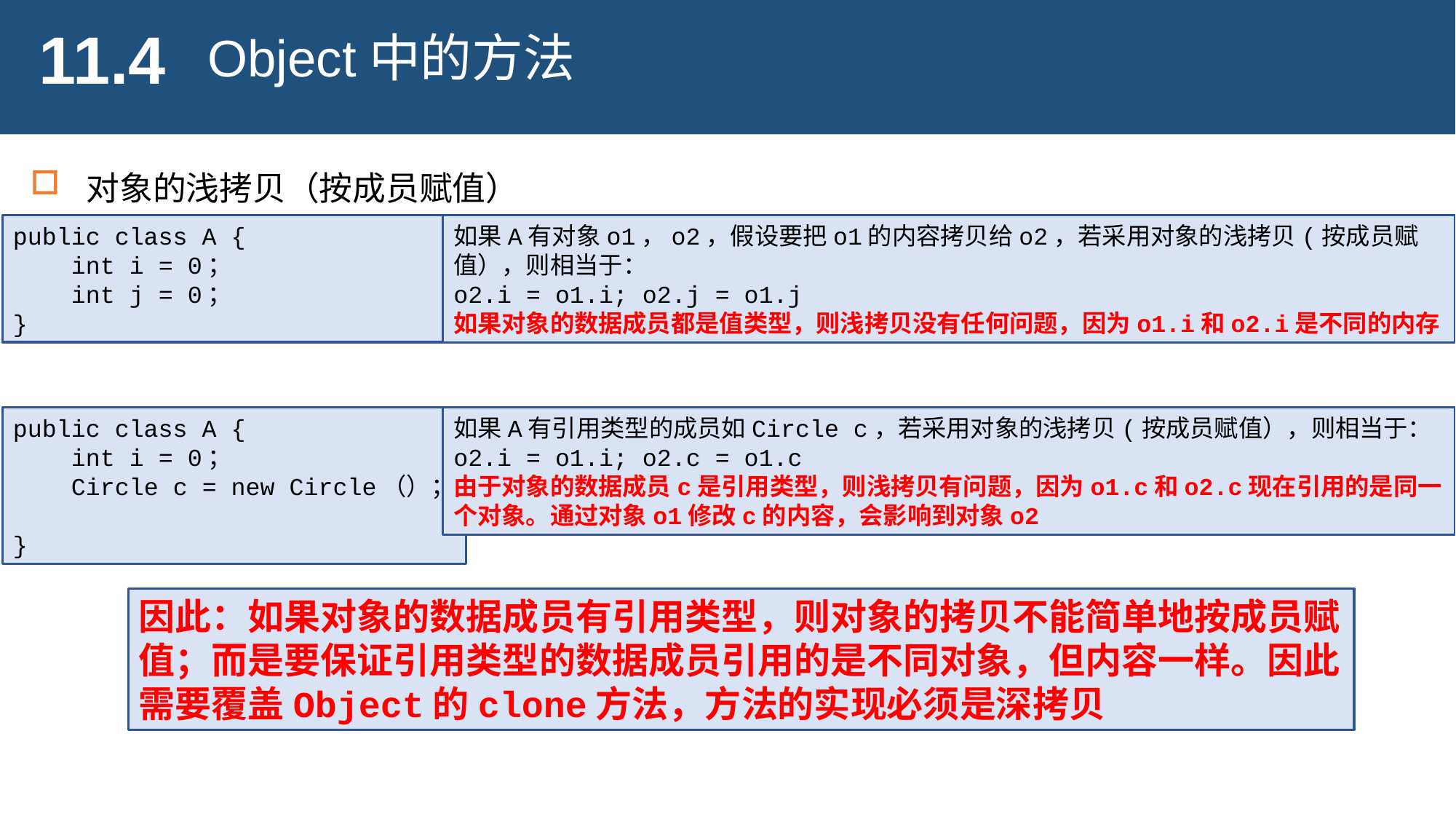

11.4
Object中的方法
对象的浅拷贝（按成员赋值）
public class A {
    int i = 0；
    int j = 0；
}
如果A有对象o1，o2，假设要把o1的内容拷贝给o2，若采用对象的浅拷贝(按成员赋值），则相当于：
o2.i = o1.i; o2.j = o1.j
如果对象的数据成员都是值类型，则浅拷贝没有任何问题，因为o1.i和o2.i是不同的内存
public class A {
    int i = 0；
    Circle c = new Circle（）；
}
如果A有引用类型的成员如Circle c，若采用对象的浅拷贝(按成员赋值），则相当于：
o2.i = o1.i; o2.c = o1.c
由于对象的数据成员c是引用类型，则浅拷贝有问题，因为o1.c和o2.c现在引用的是同一个对象。通过对象o1修改c的内容，会影响到对象o2
因此：如果对象的数据成员有引用类型，则对象的拷贝不能简单地按成员赋值；而是要保证引用类型的数据成员引用的是不同对象，但内容一样。因此需要覆盖Object的clone方法，方法的实现必须是深拷贝